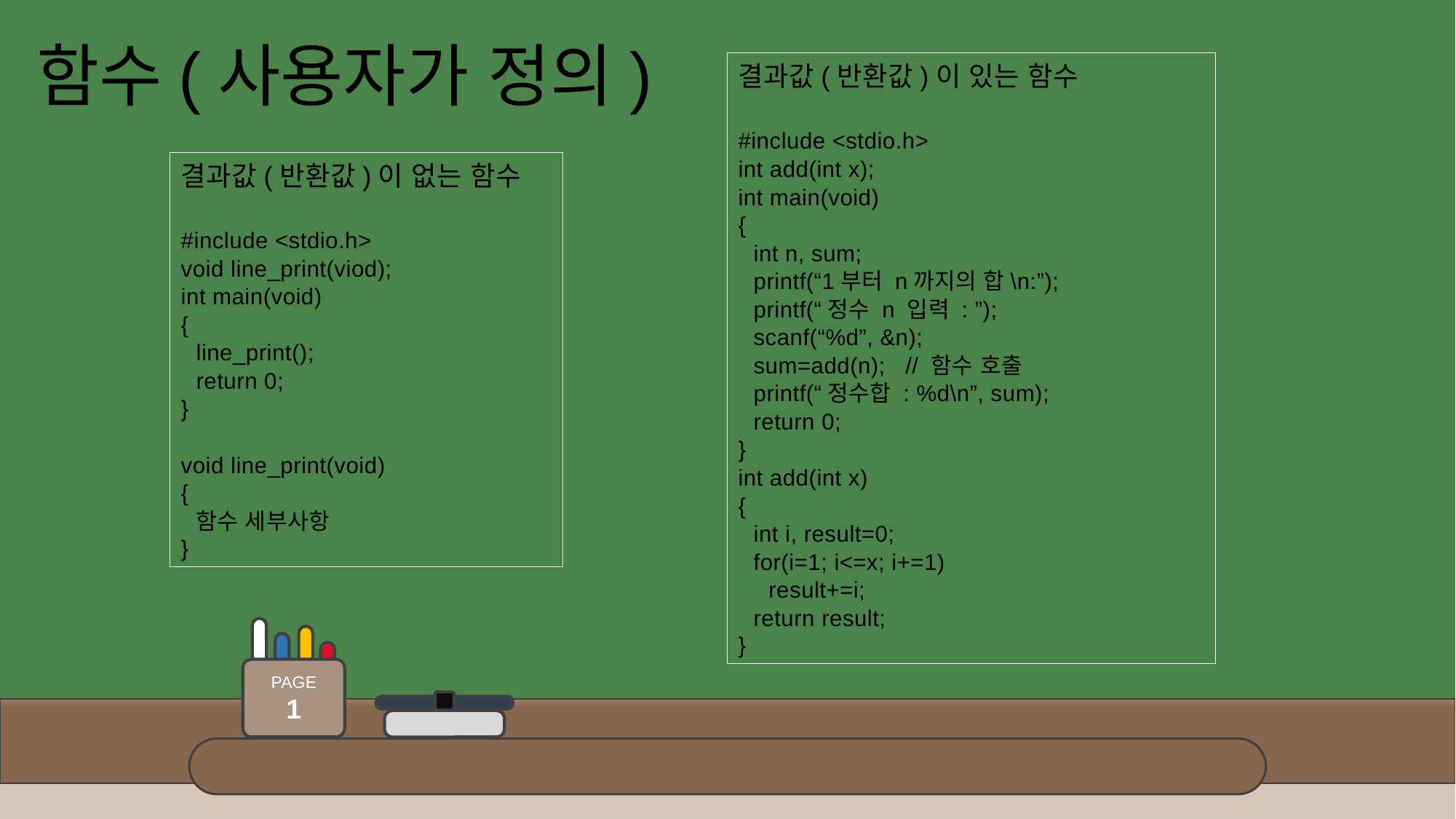

함수(사용자가 정의)
결과값(반환값)이 있는 함수

#include <stdio.h>
int add(int x);
int main(void)
{
int n, sum;
printf(“1부터 n까지의 합\n:”);
printf(“정수 n 입력 : ”);
scanf(“%d”, &n);
sum=add(n);   // 함수 호출
printf(“정수합 : %d\n”, sum);
return 0;
}
int add(int x)
{
int i, result=0;
for(i=1; i<=x; i+=1)
result+=i;
return result;
}
결과값(반환값)이 없는 함수

#include <stdio.h>
void line_print(viod);
int main(void)
{
line_print();
return 0;
}

void line_print(void)
{
함수 세부사항
}

PAGE
1